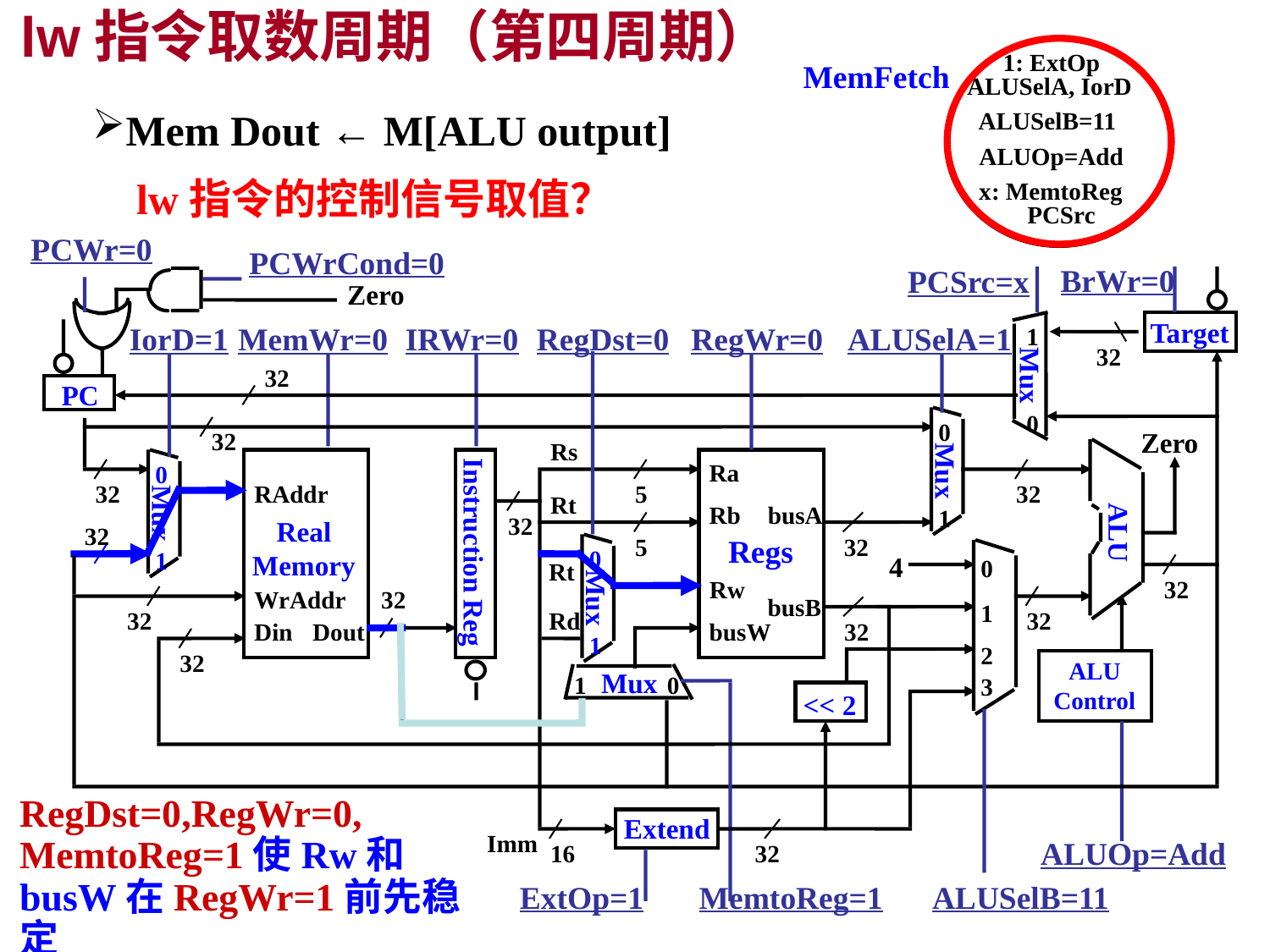

# lw指令取数周期（第四周期）

1: ExtOp
MemFetch
ALUSelA, IorD
ALUSelB=11
ALUOp=Add
x: MemtoReg
PCSrc
Mem Dout ← M[ALU output]
lw指令的控制信号取值？
PCWr=0
PCWrCond=0
BrWr=0
PCSrc=x

Zero

Target

IorD=1
MemWr=0
IRWr=0
RegDst=0
RegWr=0
ALUSelA=1
1

32

Mux

32
PC

0

0

Mux
1

Zero
32

Rs

ALU

0

Mux
1

Ra

32
RAddr
5
32
Rt

Rb
busA

32
Real
Memory

32

Regs
5
32
Instruction Reg

0

Mux
1

4

0
Rt

Rw
32
WrAddr
32

busB

1

32
Rd
32

Din
Dout
busW
32

2

32

ALU
Control

Mux
1
0

3

<< 2

RegDst=0,RegWr=0,
MemtoReg=1使Rw和busW在RegWr=1前先稳定
Extend

Imm
ALUOp=Add

16
32

ExtOp=1
MemtoReg=1
ALUSelB=11